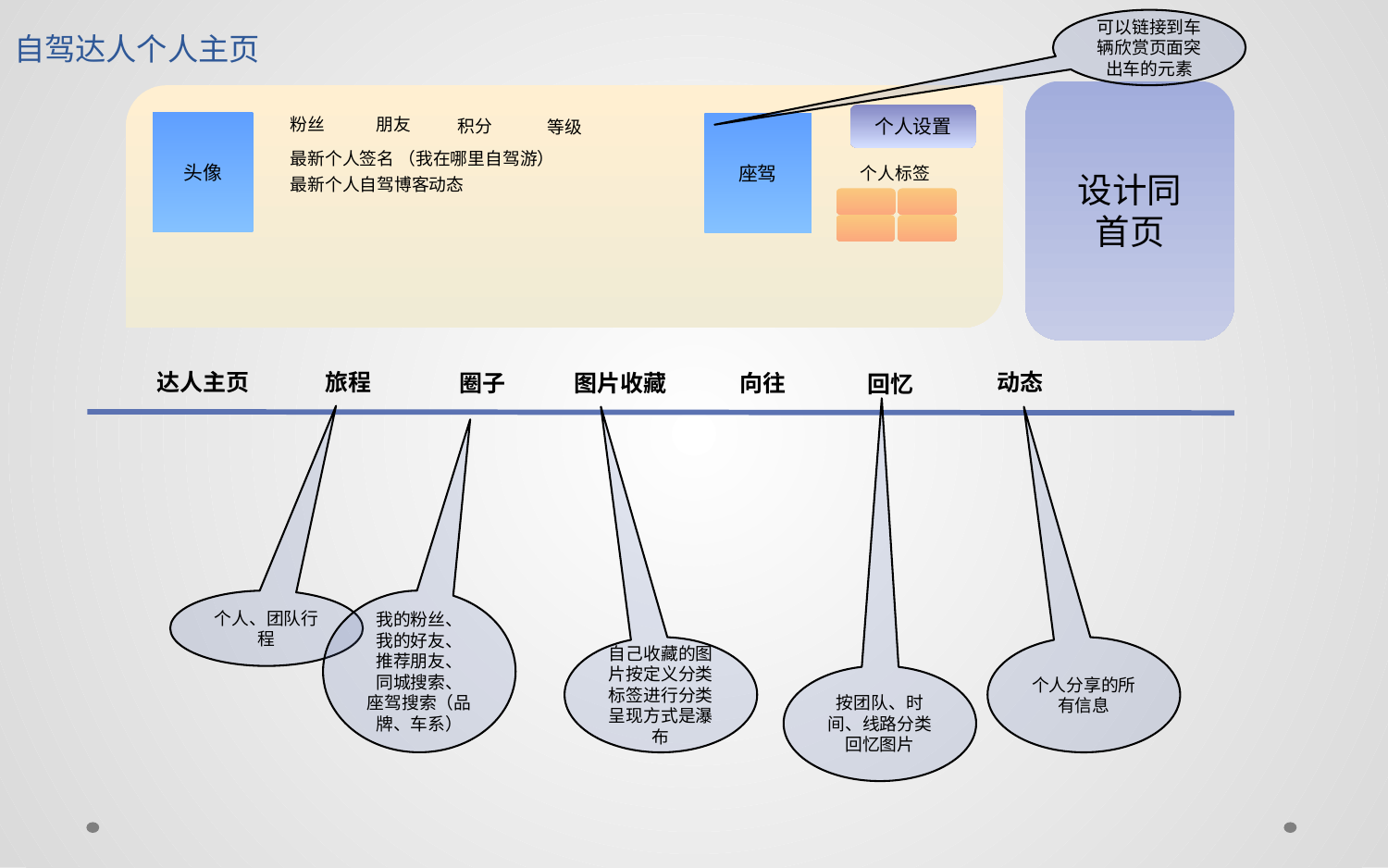

# 自驾达人个人主页
可以链接到车辆欣赏页面突出车的元素
设计同
首页

个人设置
朋友
头像
粉丝
座驾
积分
等级
最新个人签名 （我在哪里自驾游）
个人标签
最新个人自驾博客动态

达人主页
旅程
动态
向往
圈子
图片收藏
回忆
个人、团队行程
我的粉丝、
我的好友、
推荐朋友、
同城搜索、
座驾搜索（品牌、车系）
自己收藏的图片按定义分类标签进行分类呈现方式是瀑布
个人分享的所有信息
按团队、时间、线路分类回忆图片